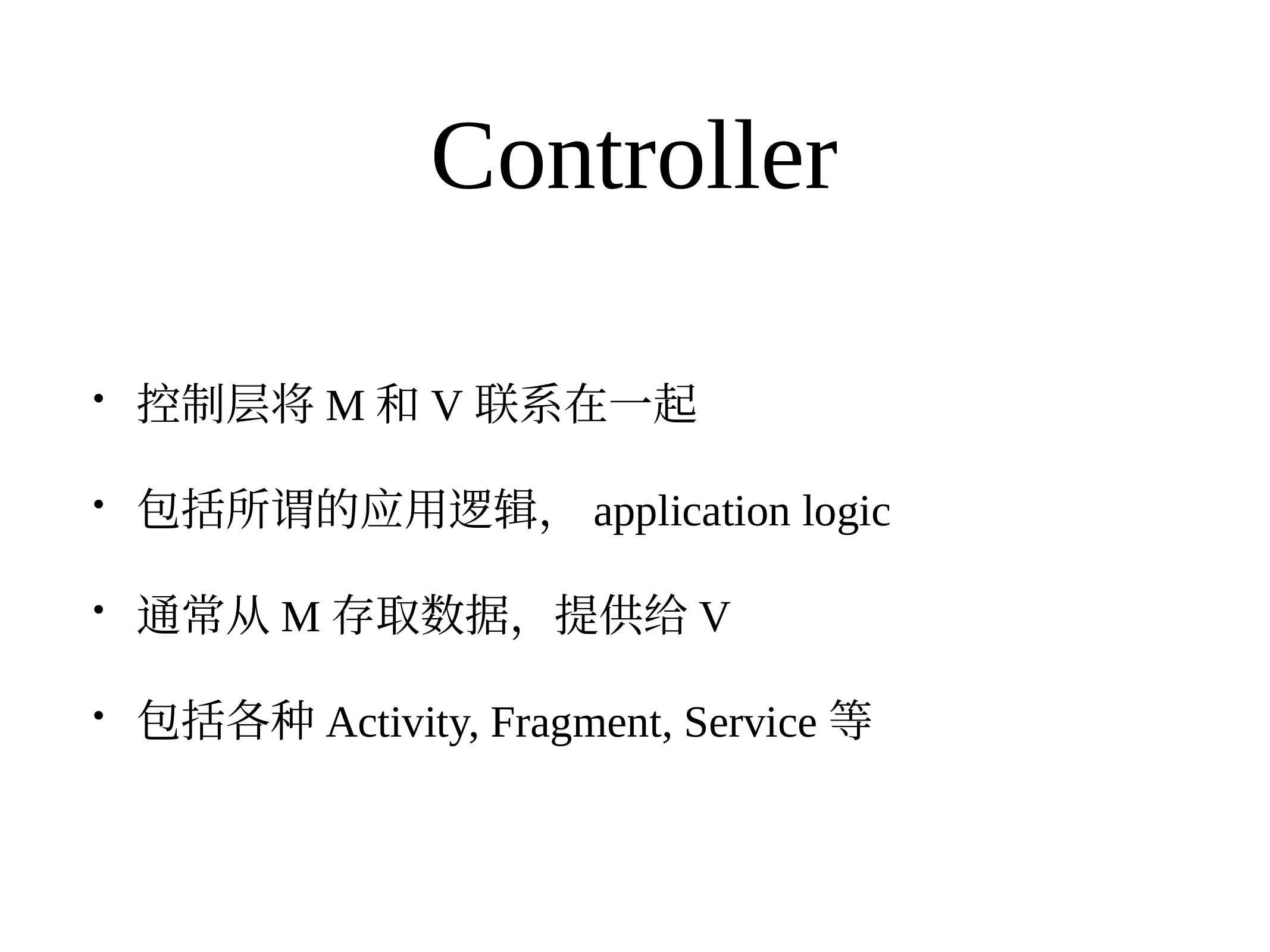

# Controller
控制层将M和V联系在一起
包括所谓的应用逻辑，application logic
通常从M存取数据，提供给V
包括各种Activity, Fragment, Service等